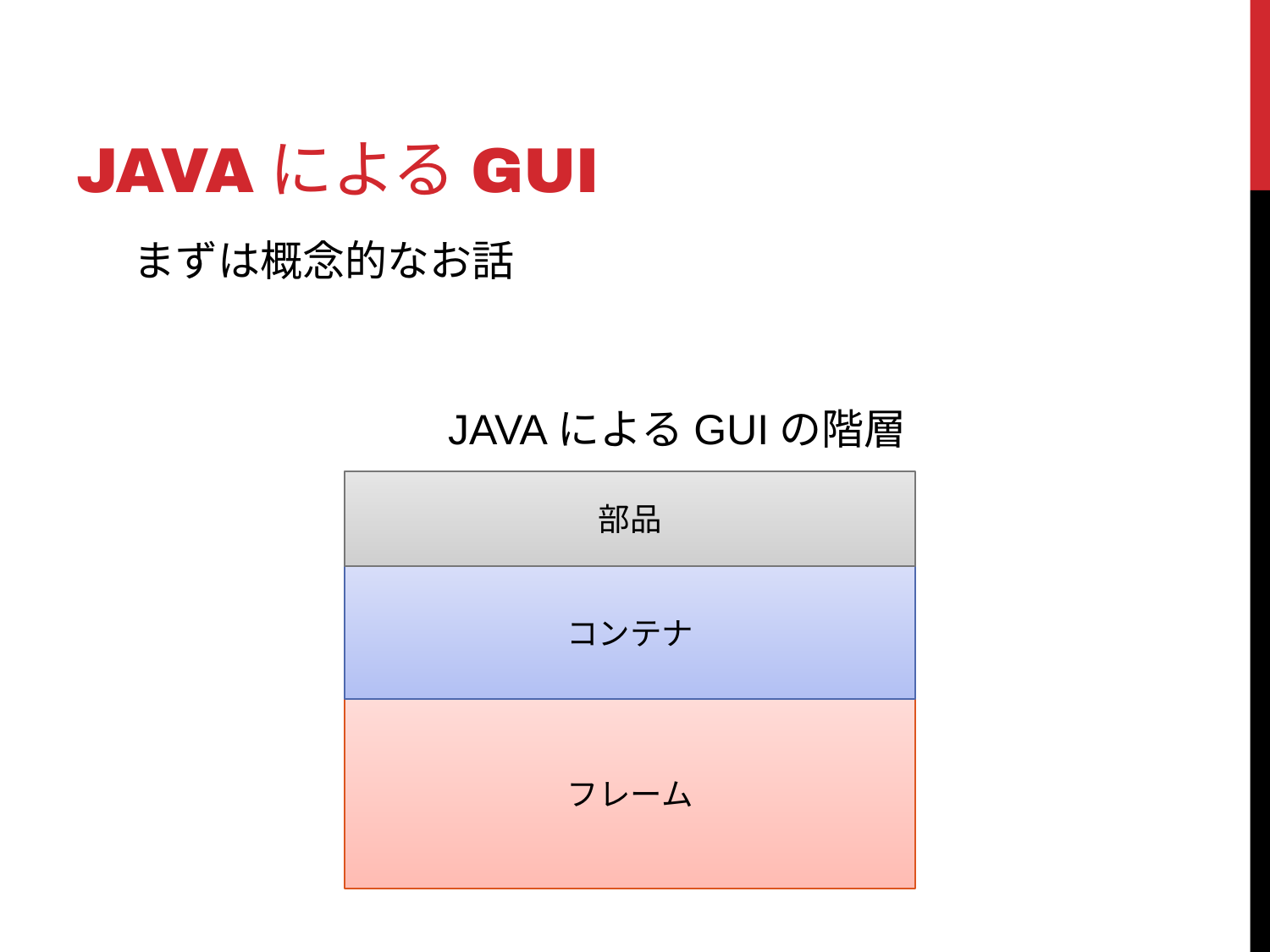

# JAVAによるGUI
まずは概念的なお話
JAVAによるGUIの階層
部品
コンテナ
フレーム